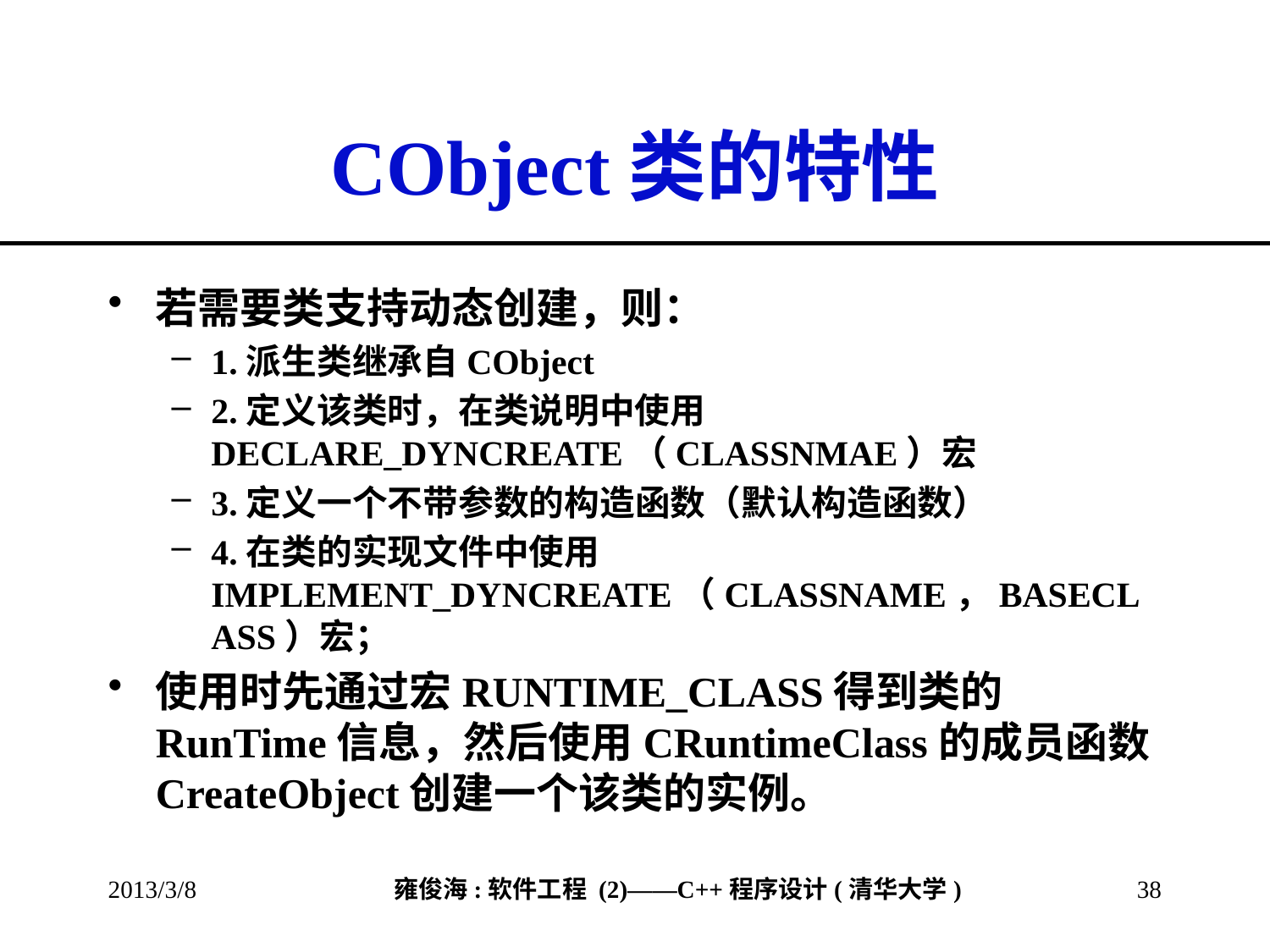

# CObject类的特性
若需要类支持动态创建，则：
1.派生类继承自CObject
2.定义该类时，在类说明中使用DECLARE_DYNCREATE（CLASSNMAE）宏
3.定义一个不带参数的构造函数（默认构造函数）
4.在类的实现文件中使用IMPLEMENT_DYNCREATE（CLASSNAME，BASECLASS）宏；
使用时先通过宏RUNTIME_CLASS得到类的RunTime信息，然后使用CRuntimeClass的成员函数CreateObject创建一个该类的实例。
2013/3/8
38